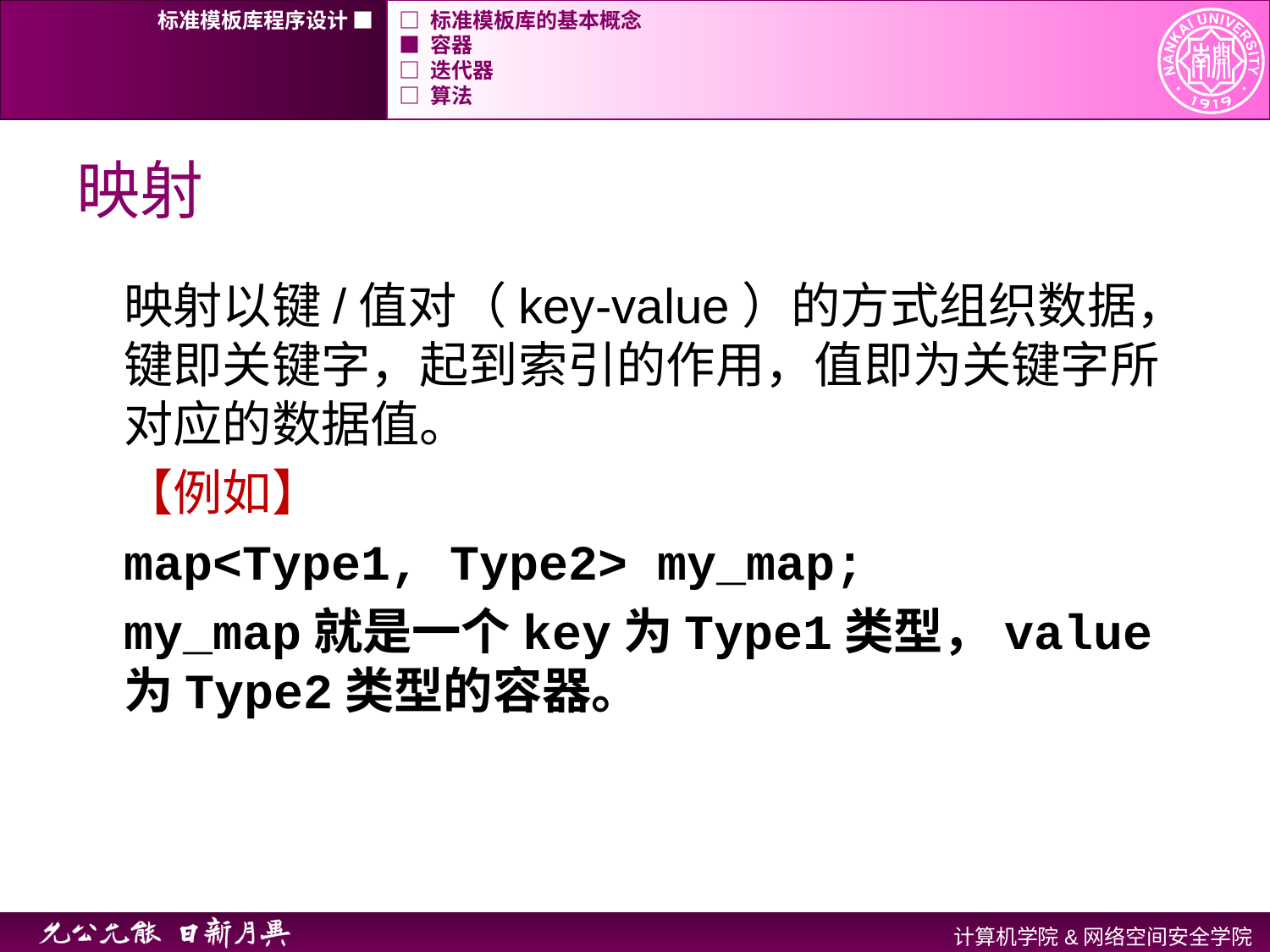

标准模板库程序设计 ■
□ 标准模板库的基本概念

■ 容器

□ 迭代器

□ 算法
# 映射
映射以键/值对（key-value）的方式组织数据，键即关键字，起到索引的作用，值即为关键字所对应的数据值。
【例如】
map<Type1, Type2> my_map;
my_map就是一个key为Type1类型，value为Type2类型的容器。